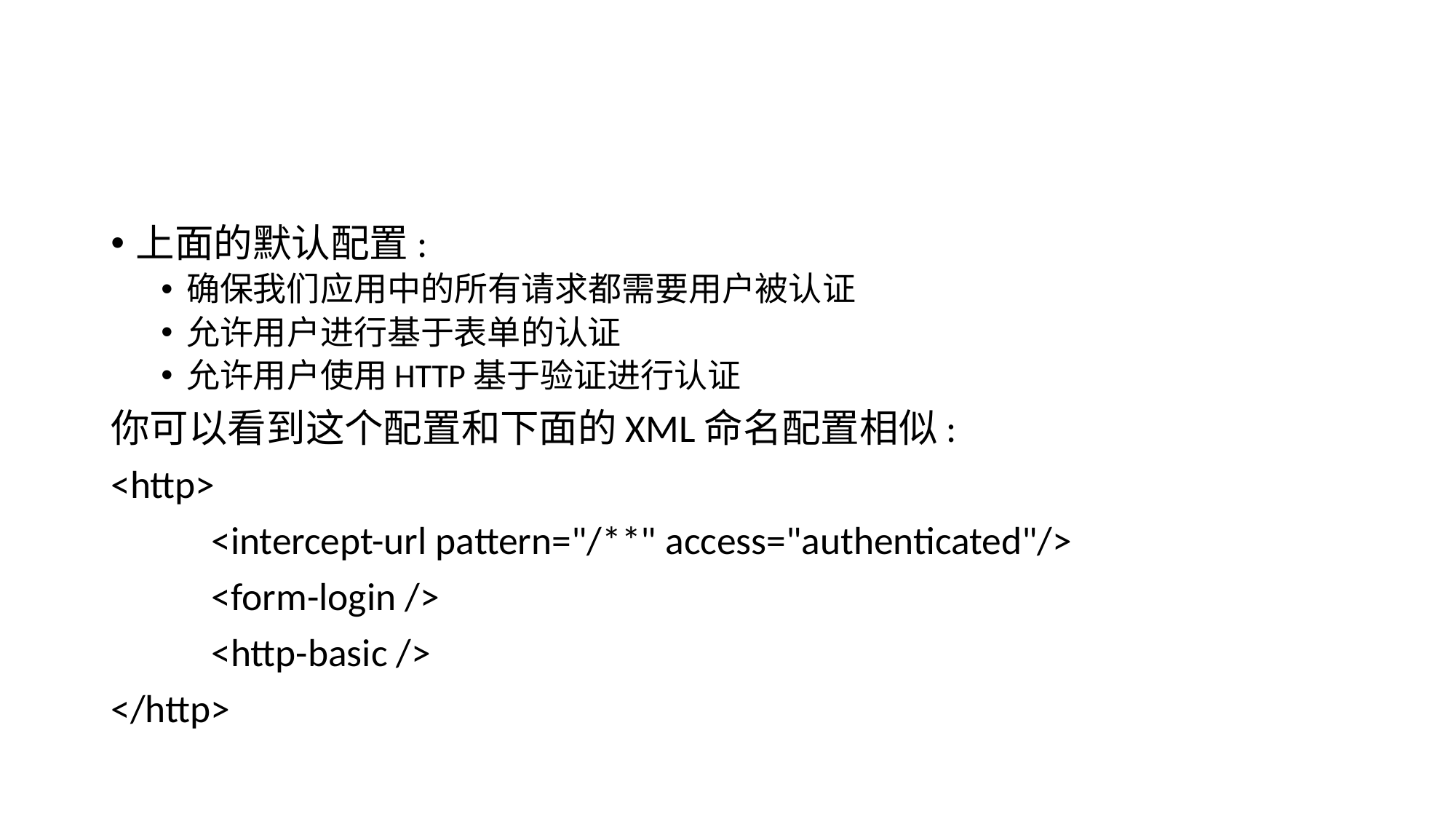

#
上面的默认配置:
确保我们应用中的所有请求都需要用户被认证
允许用户进行基于表单的认证
允许用户使用HTTP基于验证进行认证
你可以看到这个配置和下面的XML命名配置相似:
<http>
	<intercept-url pattern="/**" access="authenticated"/>
	<form-login />
	<http-basic />
</http>